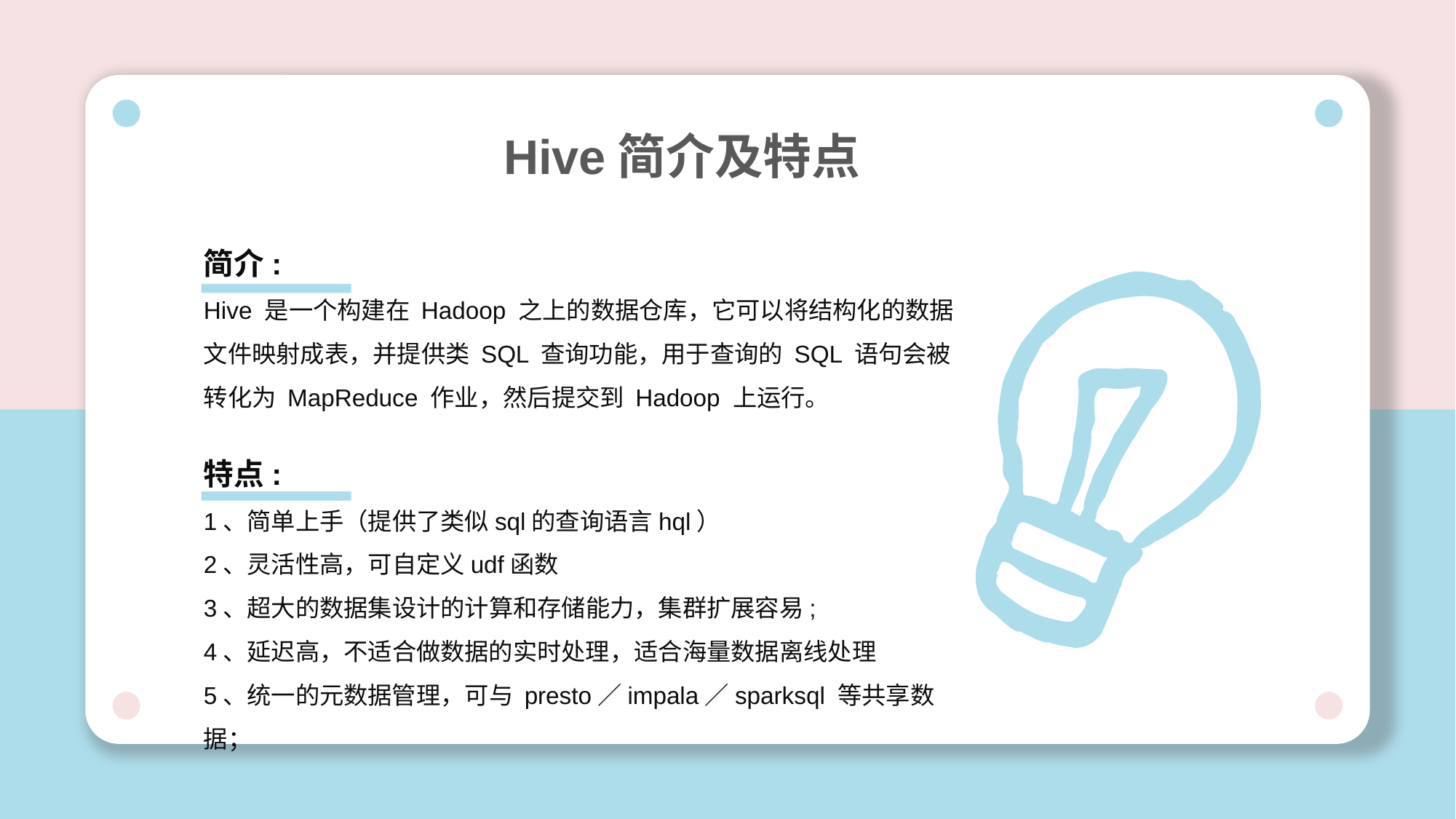

Hive简介及特点
简介:
Hive 是一个构建在 Hadoop 之上的数据仓库，它可以将结构化的数据文件映射成表，并提供类 SQL 查询功能，用于查询的 SQL 语句会被转化为 MapReduce 作业，然后提交到 Hadoop 上运行。

特点:
1、简单上手（提供了类似sql的查询语言hql）
2、灵活性高，可自定义udf函数
3、超大的数据集设计的计算和存储能力，集群扩展容易;
4、延迟高，不适合做数据的实时处理，适合海量数据离线处理
5、统一的元数据管理，可与 presto／impala／sparksql 等共享数据；